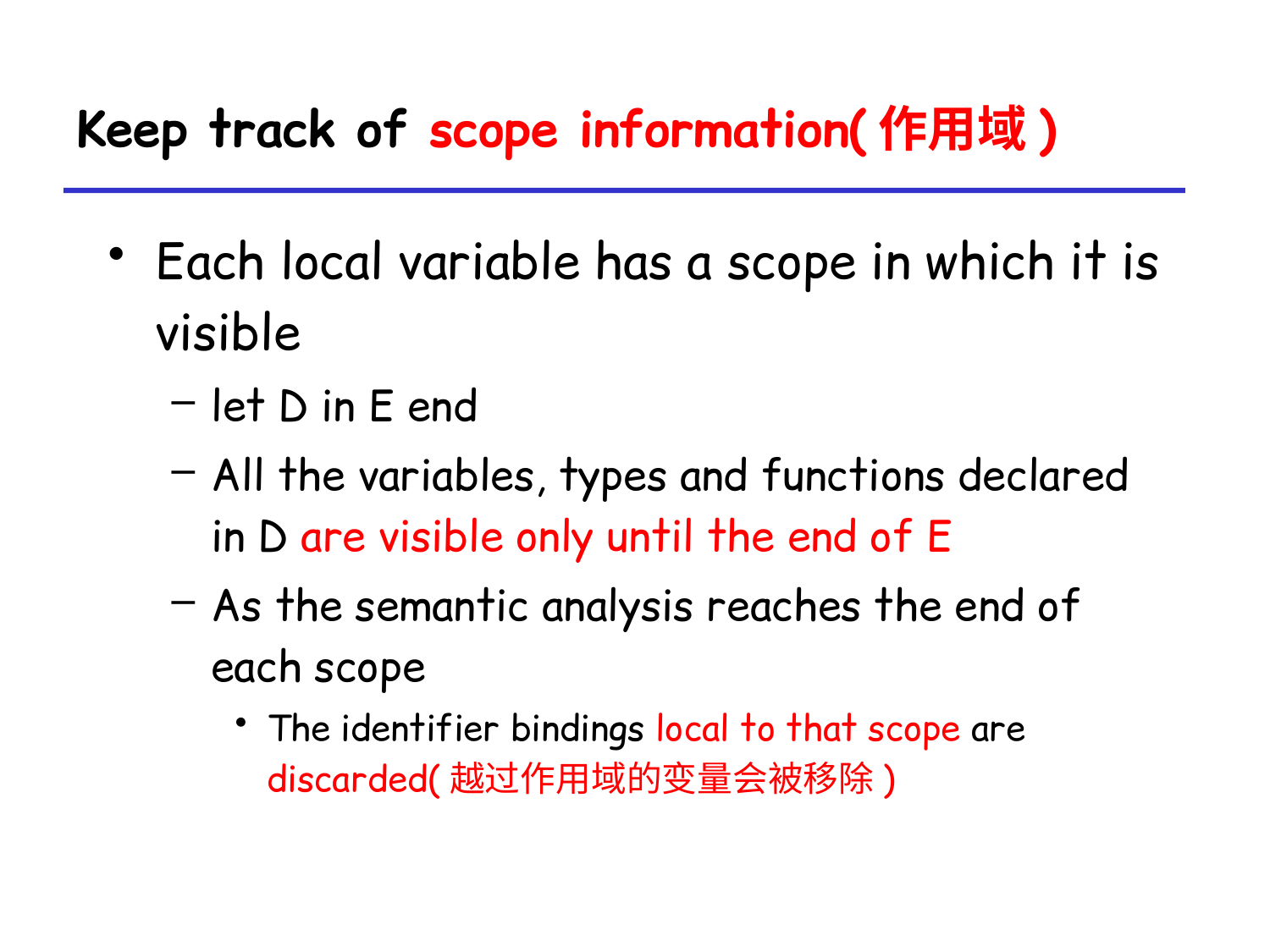

# Keep track of scope information(作用域)
Each local variable has a scope in which it is visible
let D in E end
All the variables, types and functions declared in D are visible only until the end of E
As the semantic analysis reaches the end of each scope
The identifier bindings local to that scope are discarded(越过作用域的变量会被移除)

13